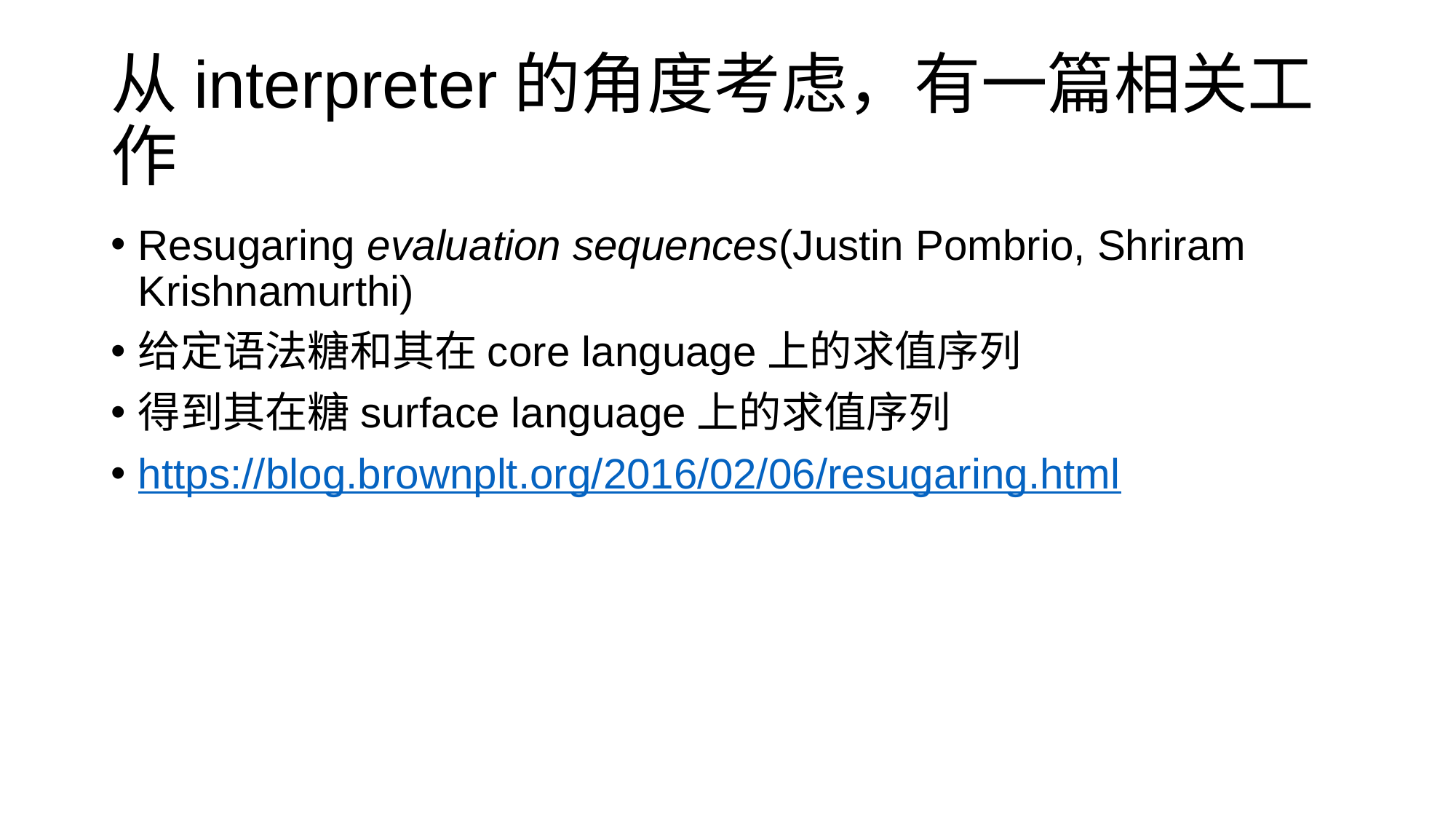

# 从interpreter的角度考虑，有一篇相关工作
Resugaring evaluation sequences(Justin Pombrio, Shriram Krishnamurthi)
给定语法糖和其在core language上的求值序列
得到其在糖surface language上的求值序列
https://blog.brownplt.org/2016/02/06/resugaring.html